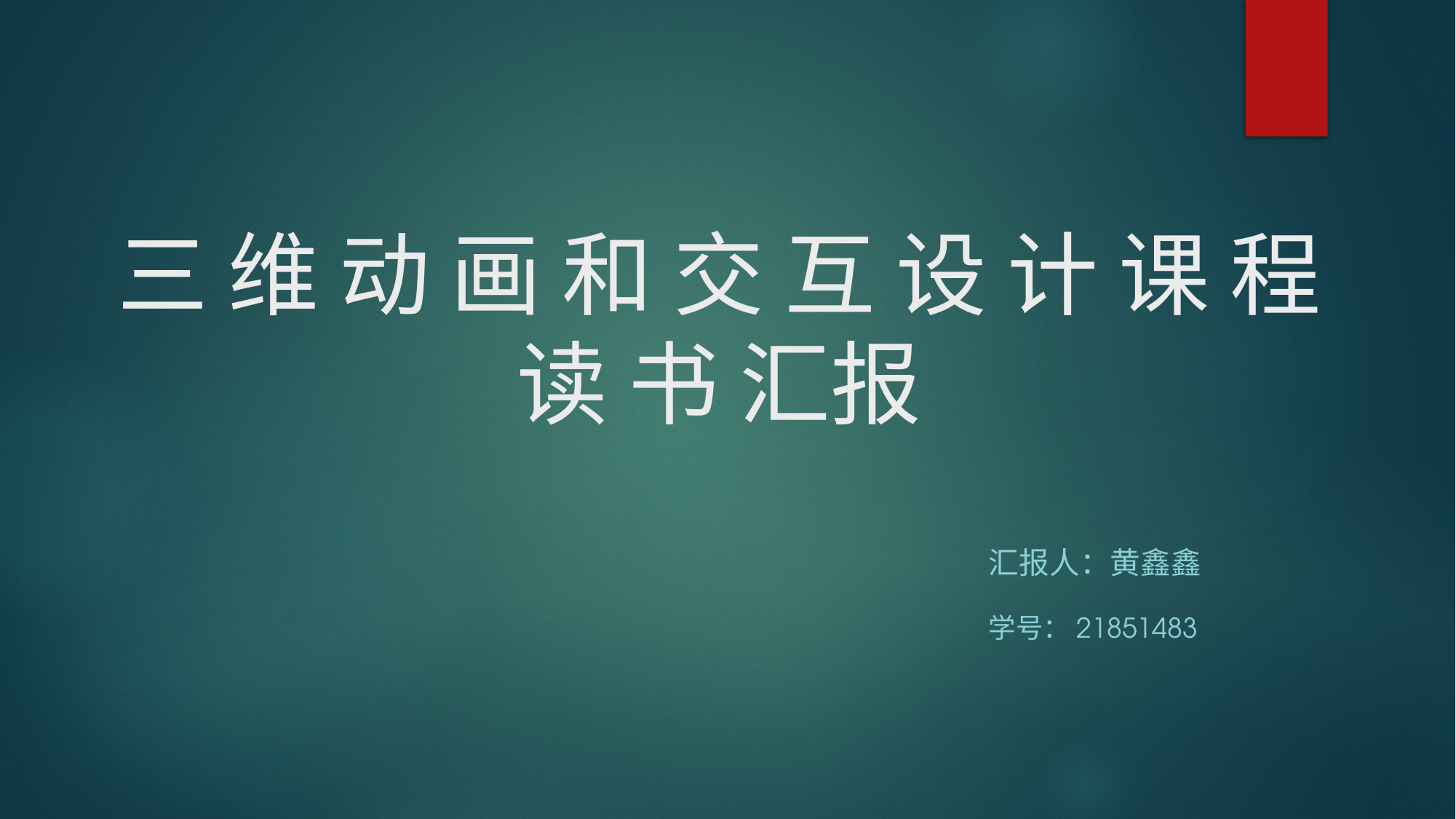

# 三 维 动 画 和 交 互 设 计 课 程 读 书 汇报
汇报人：黄鑫鑫
学号：21851483